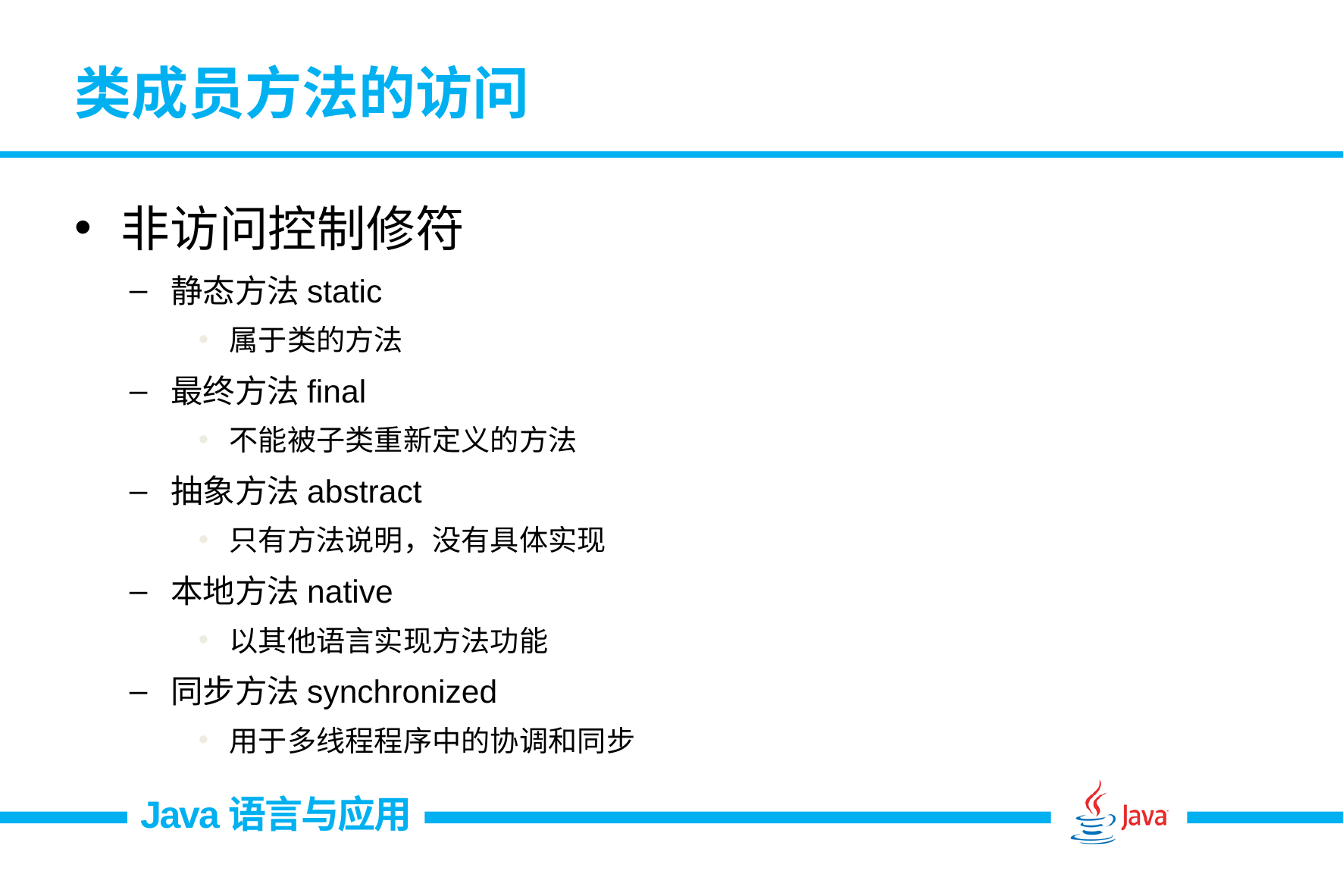

39
# 类成员方法的访问
非访问控制修符
静态方法static
属于类的方法
最终方法final
不能被子类重新定义的方法
抽象方法abstract
只有方法说明，没有具体实现
本地方法native
以其他语言实现方法功能
同步方法synchronized
用于多线程程序中的协调和同步